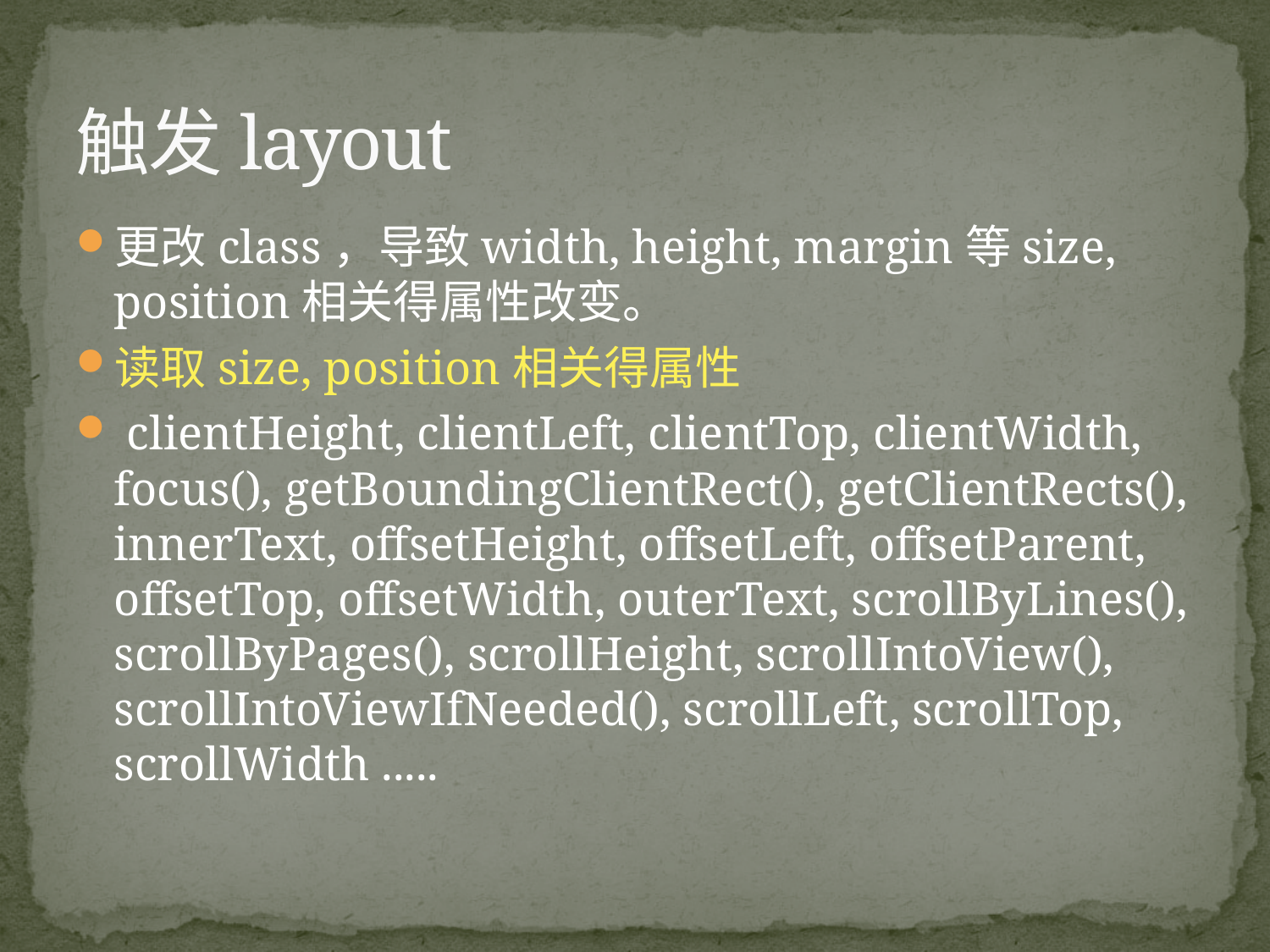

# 触发layout
更改class，导致width, height, margin等size, position相关得属性改变。
读取size, position相关得属性
 clientHeight, clientLeft, clientTop, clientWidth, focus(), getBoundingClientRect(), getClientRects(), innerText, offsetHeight, offsetLeft, offsetParent, offsetTop, offsetWidth, outerText, scrollByLines(), scrollByPages(), scrollHeight, scrollIntoView(), scrollIntoViewIfNeeded(), scrollLeft, scrollTop, scrollWidth .....